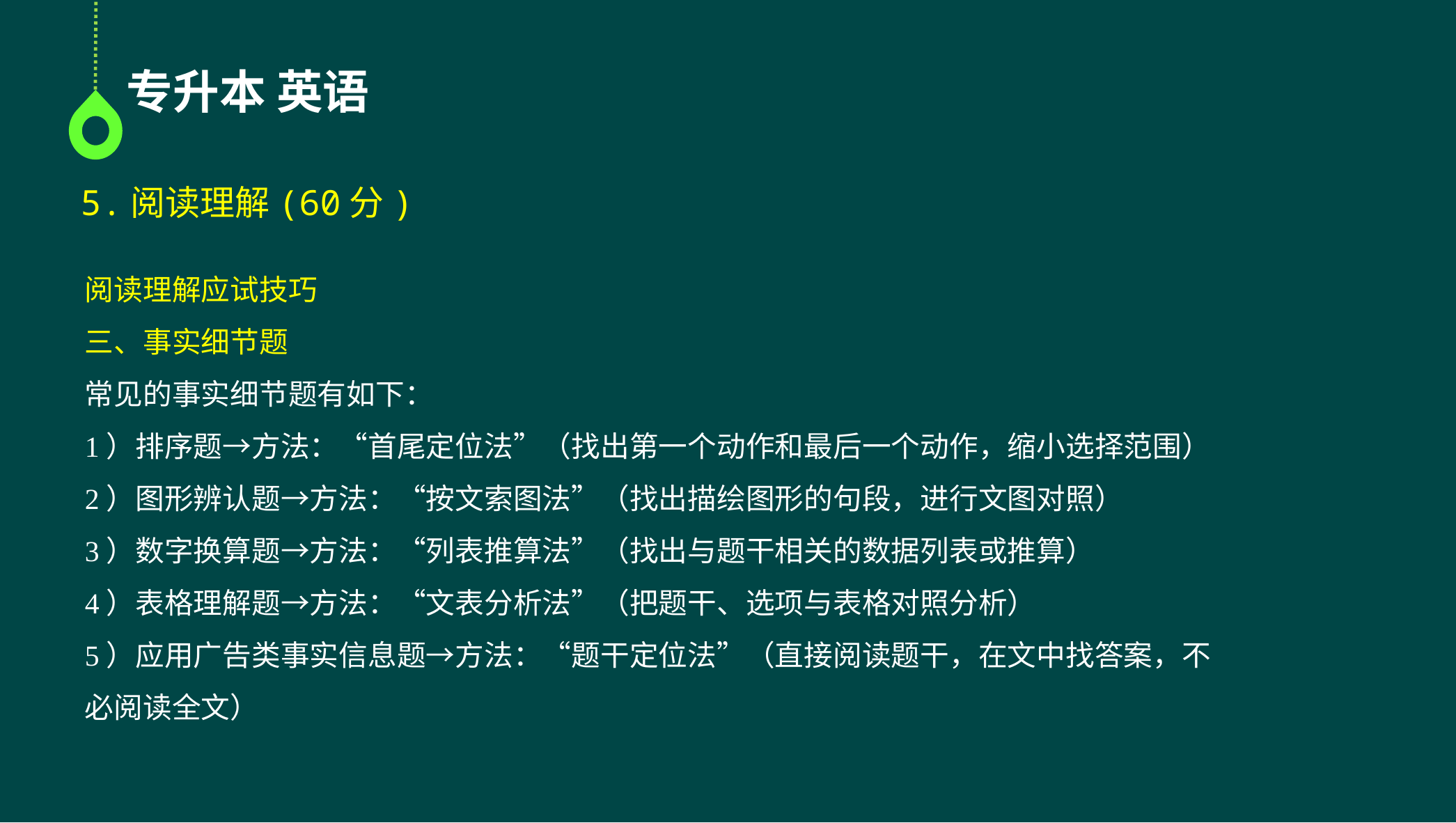

专升本 英语
5.阅读理解(60分)
阅读理解应试技巧
三、事实细节题
常见的事实细节题有如下：
1）排序题→方法：“首尾定位法”（找出第一个动作和最后一个动作，缩小选择范围）
2）图形辨认题→方法：“按文索图法”（找出描绘图形的句段，进行文图对照）
3）数字换算题→方法：“列表推算法”（找出与题干相关的数据列表或推算）
4）表格理解题→方法：“文表分析法”（把题干、选项与表格对照分析）
5）应用广告类事实信息题→方法：“题干定位法”（直接阅读题干，在文中找答案，不必阅读全文）